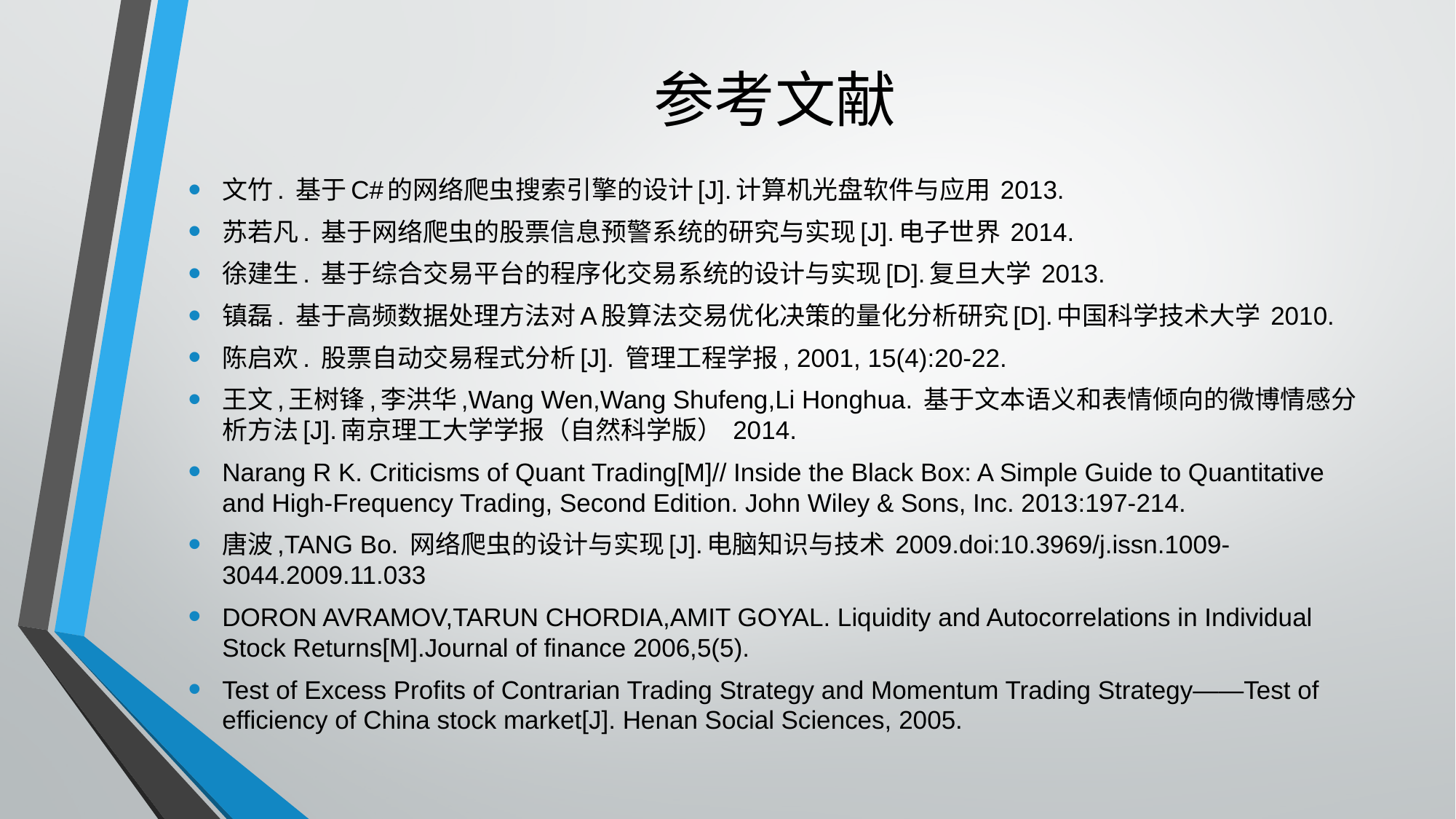

# 参考文献
文竹. 基于C#的网络爬虫搜索引擎的设计[J].计算机光盘软件与应用 2013.
苏若凡. 基于网络爬虫的股票信息预警系统的研究与实现[J].电子世界 2014.
徐建生. 基于综合交易平台的程序化交易系统的设计与实现[D].复旦大学 2013.
镇磊. 基于高频数据处理方法对A股算法交易优化决策的量化分析研究[D].中国科学技术大学 2010.
陈启欢. 股票自动交易程式分析[J]. 管理工程学报, 2001, 15(4):20-22.
王文,王树锋,李洪华,Wang Wen,Wang Shufeng,Li Honghua. 基于文本语义和表情倾向的微博情感分析方法[J].南京理工大学学报（自然科学版） 2014.
Narang R K. Criticisms of Quant Trading[M]// Inside the Black Box: A Simple Guide to Quantitative and High-Frequency Trading, Second Edition. John Wiley & Sons, Inc. 2013:197-214.
唐波,TANG Bo. 网络爬虫的设计与实现[J].电脑知识与技术 2009.doi:10.3969/j.issn.1009-3044.2009.11.033
DORON AVRAMOV,TARUN CHORDIA,AMIT GOYAL. Liquidity and Autocorrelations in Individual Stock Returns[M].Journal of finance 2006,5(5).
Test of Excess Profits of Contrarian Trading Strategy and Momentum Trading Strategy——Test of efficiency of China stock market[J]. Henan Social Sciences, 2005.